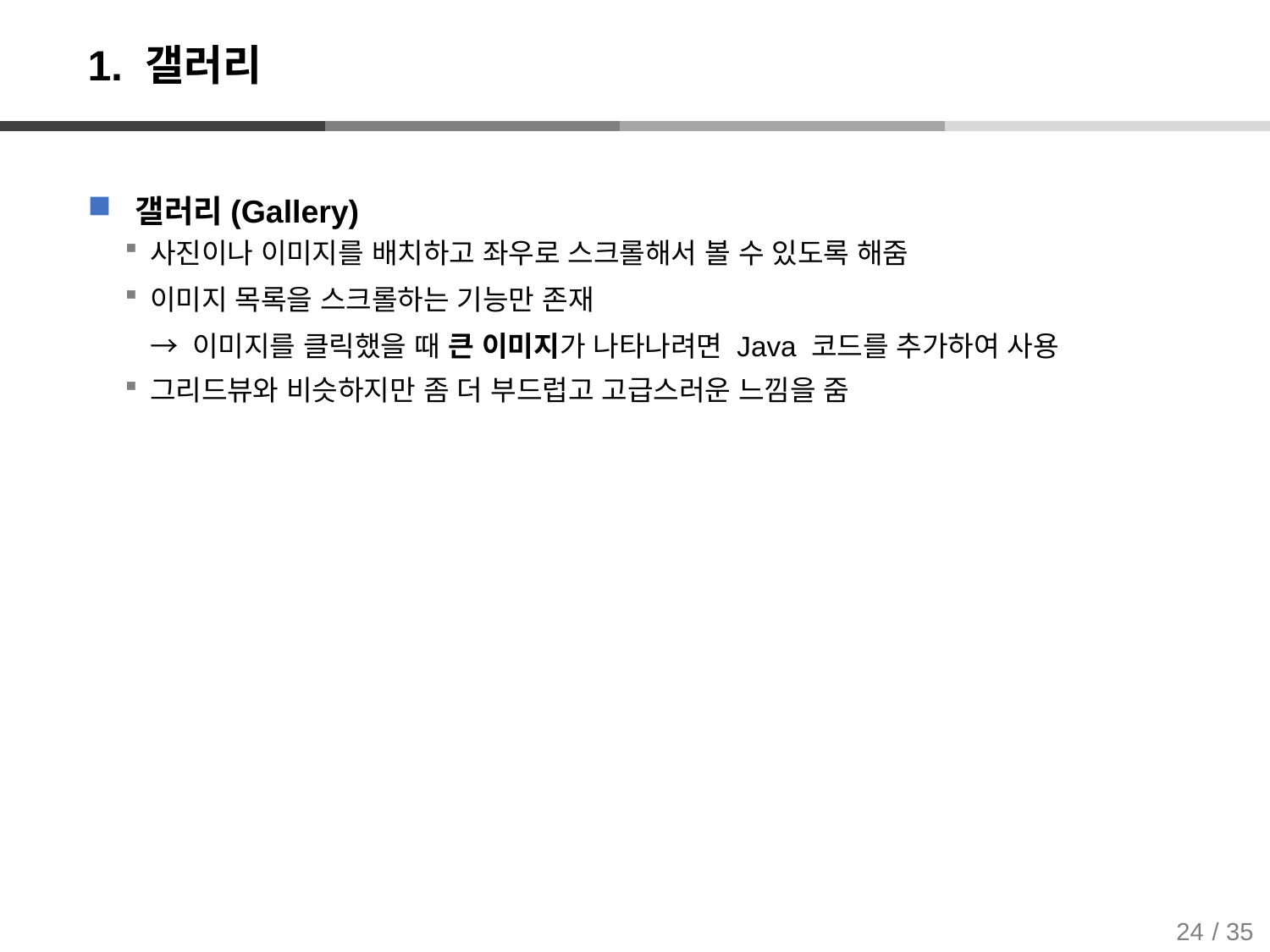

# 1. 갤러리
갤러리(Gallery)
사진이나 이미지를 배치하고 좌우로 스크롤해서 볼 수 있도록 해줌
이미지 목록을 스크롤하는 기능만 존재
→ 이미지를 클릭했을 때 큰 이미지가 나타나려면 Java 코드를 추가하여 사용
그리드뷰와 비슷하지만 좀 더 부드럽고 고급스러운 느낌을 줌